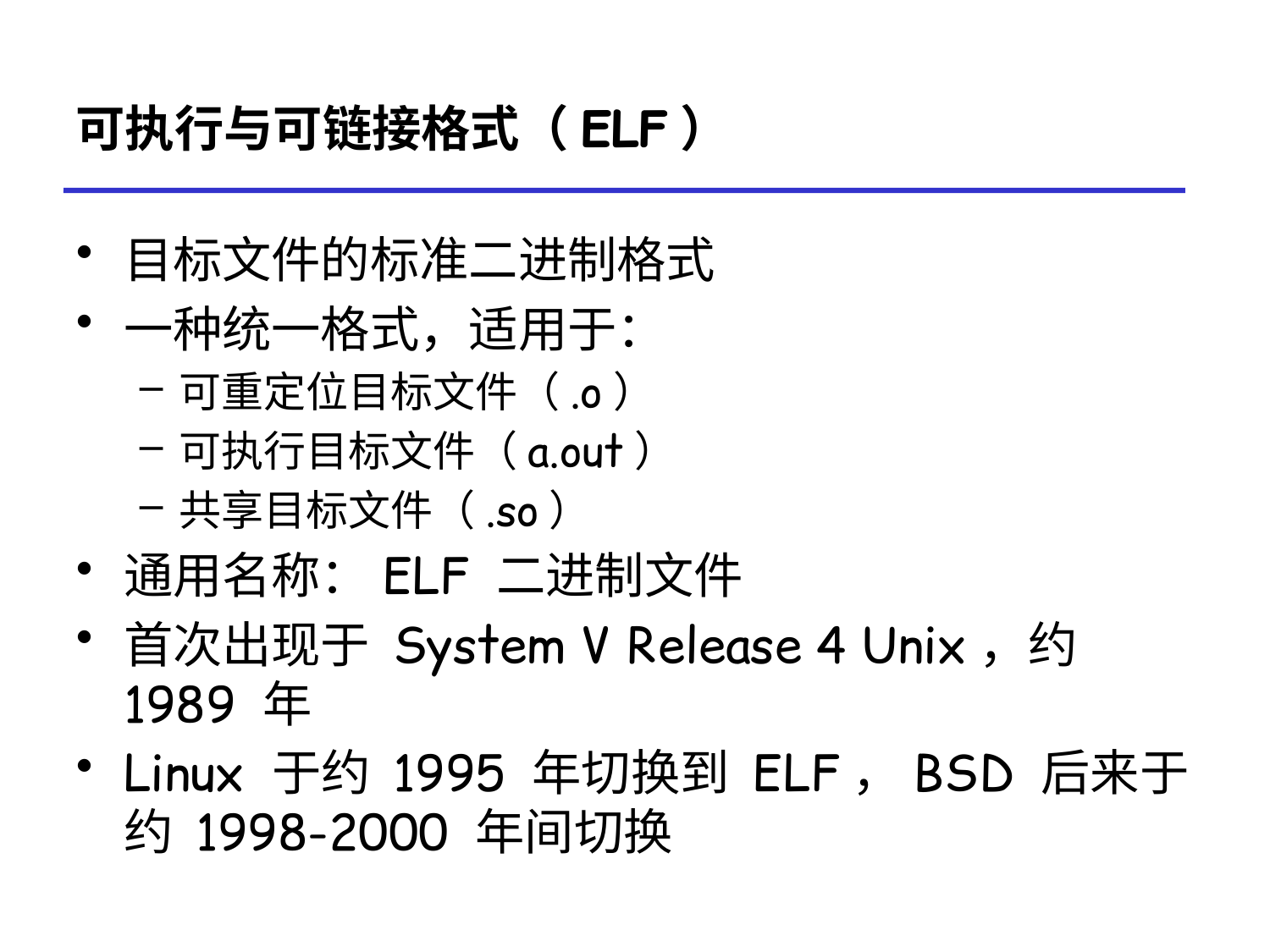

# 可执行与可链接格式（ELF）
目标文件的标准二进制格式
一种统一格式，适用于：
可重定位目标文件（.o）
可执行目标文件（a.out）
共享目标文件（.so）
通用名称：ELF 二进制文件
首次出现于 System V Release 4 Unix，约 1989 年
Linux 于约 1995 年切换到 ELF，BSD 后来于约 1998-2000 年间切换